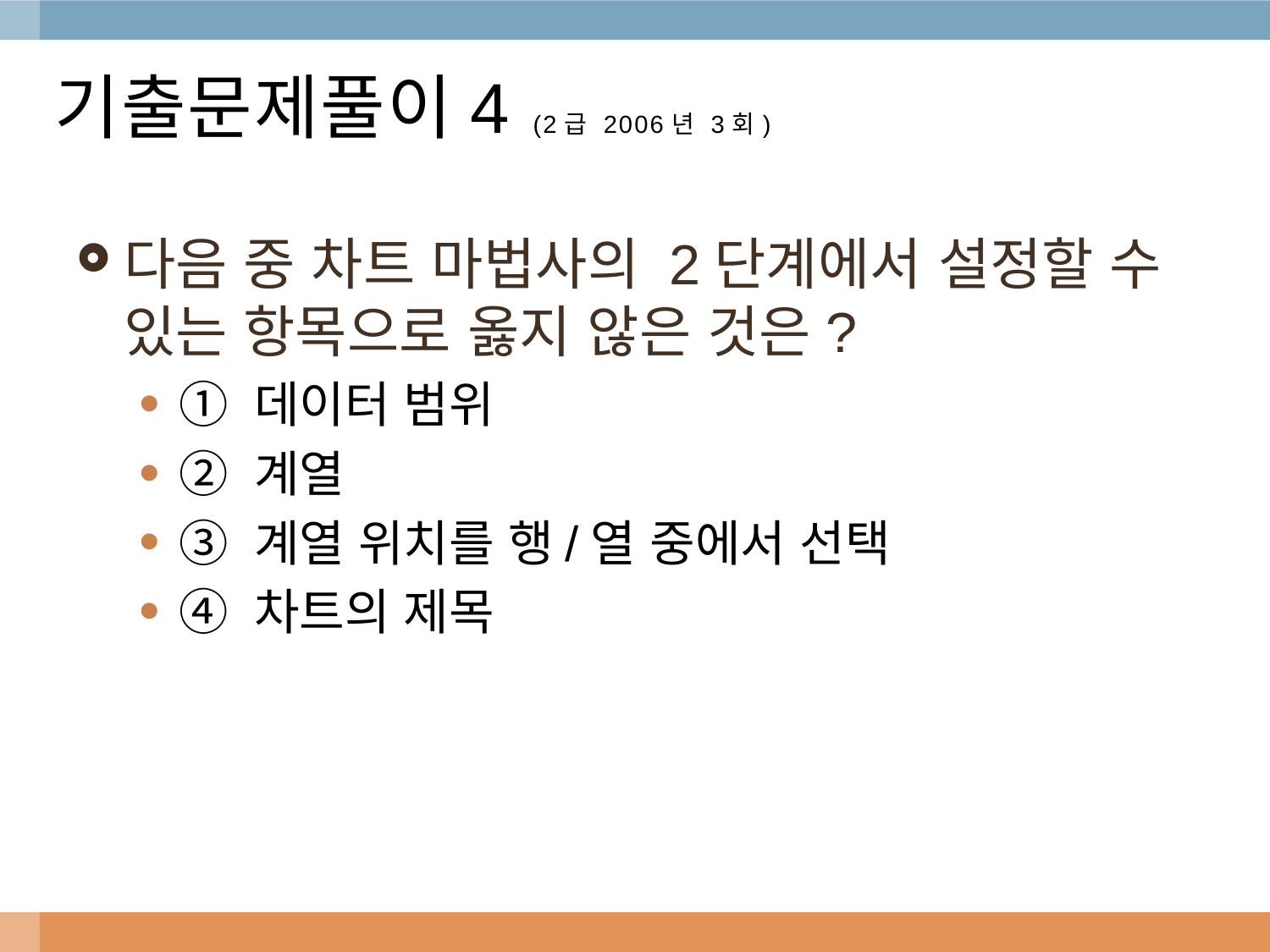

# 기출문제풀이4 (2급 2006년 3회)
다음 중 차트 마법사의 2단계에서 설정할 수 있는 항목으로 옳지 않은 것은?
① 데이터 범위
② 계열
③ 계열 위치를 행/열 중에서 선택
④ 차트의 제목